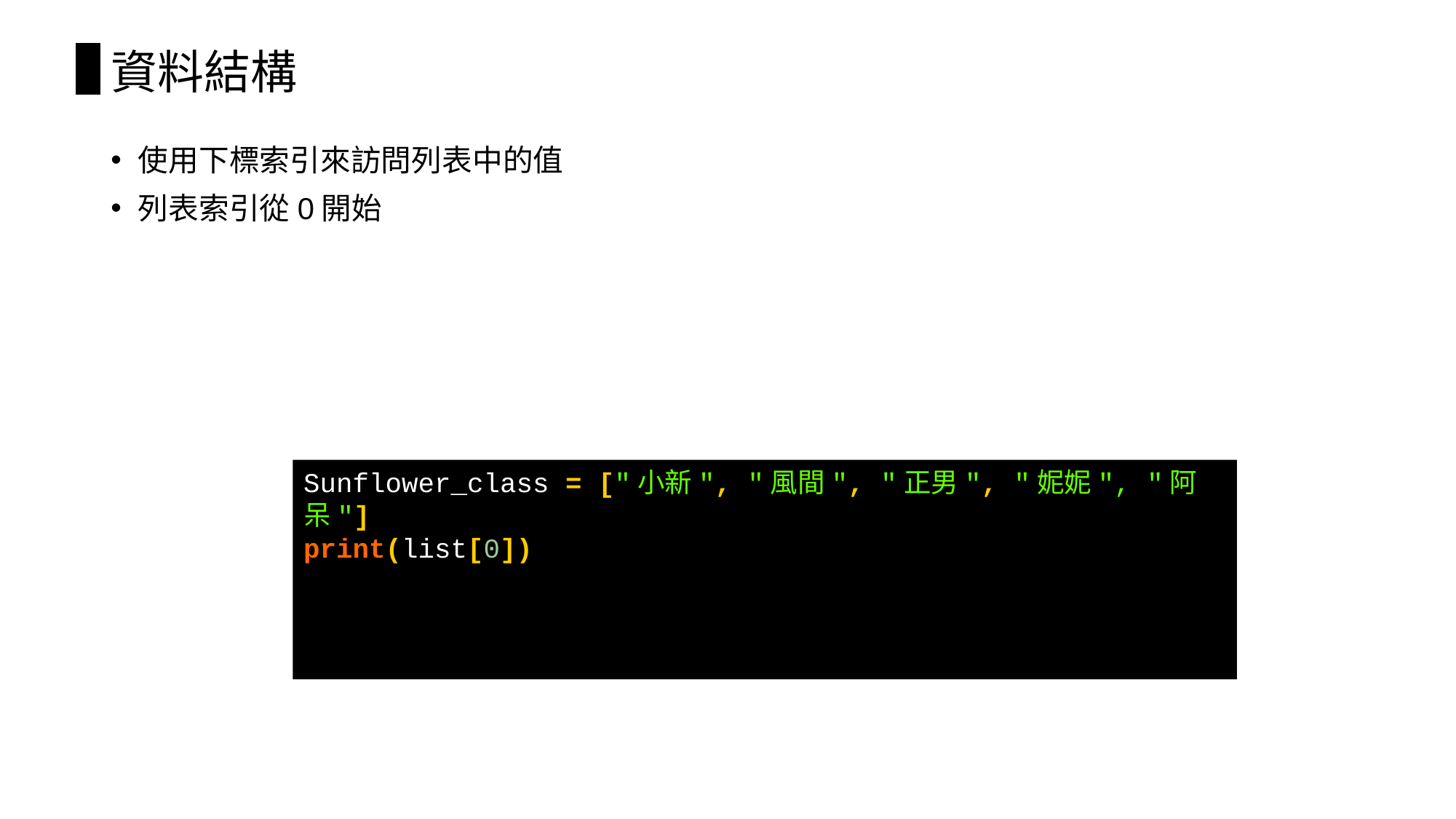

# 資料結構
使用下標索引來訪問列表中的值
列表索引從0開始
Sunflower_class = ["小新", "風間", "正男", "妮妮", "阿呆"]
print(list[0])